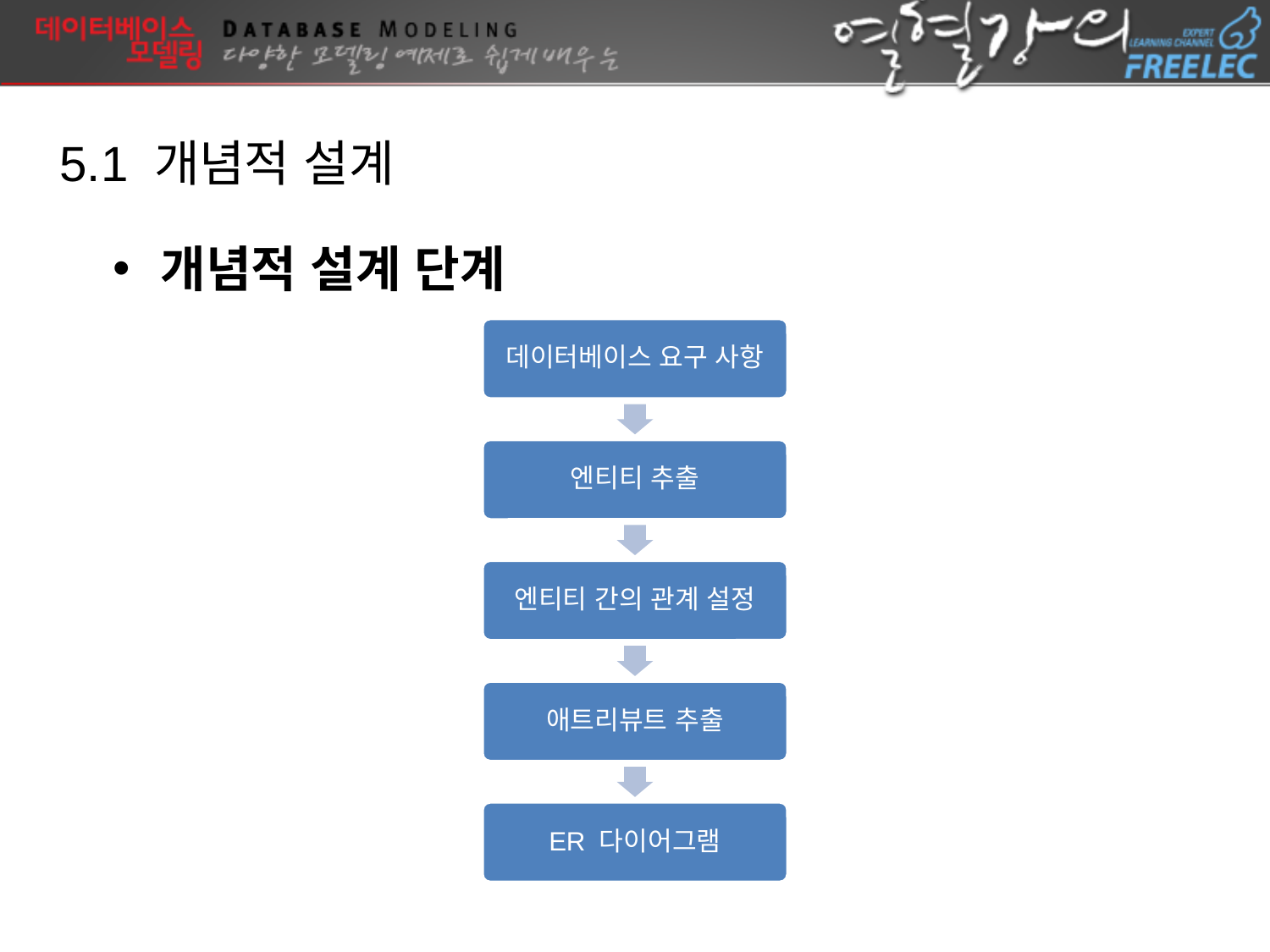

5.1 개념적 설계
개념적 설계 단계
데이터베이스 요구 사항

엔티티 추출

엔티티 간의 관계 설정

애트리뷰트 추출

ER 다이어그램